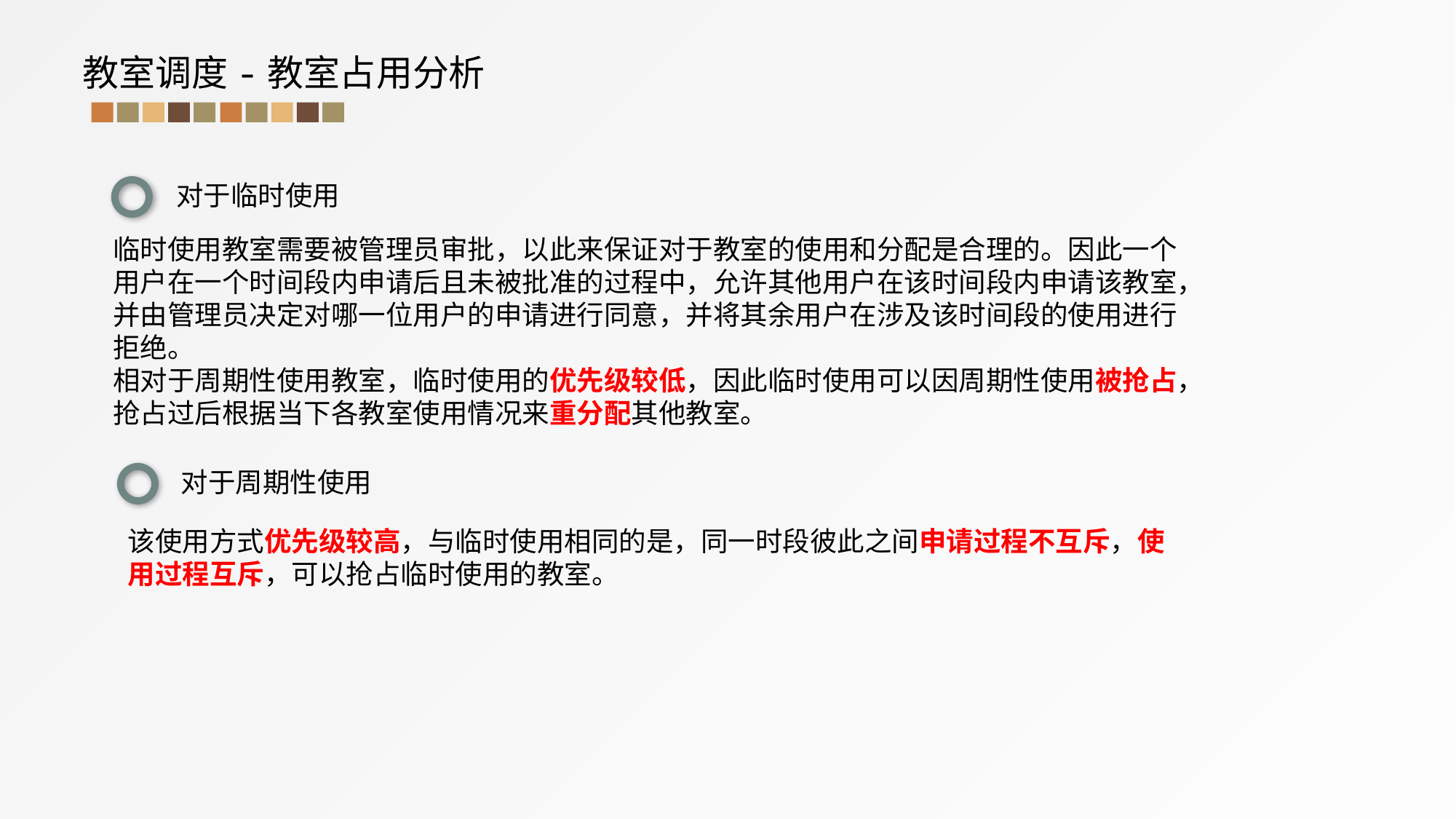

教室调度-教室占用分析

对于临时使用

临时使用教室需要被管理员审批，以此来保证对于教室的使用和分配是合理的。因此一个用户在一个时间段内申请后且未被批准的过程中，允许其他用户在该时间段内申请该教室，并由管理员决定对哪一位用户的申请进行同意，并将其余用户在涉及该时间段的使用进行拒绝。
相对于周期性使用教室，临时使用的优先级较低，因此临时使用可以因周期性使用被抢占，抢占过后根据当下各教室使用情况来重分配其他教室。
对于周期性使用

该使用方式优先级较高，与临时使用相同的是，同一时段彼此之间申请过程不互斥，使用过程互斥，可以抢占临时使用的教室。